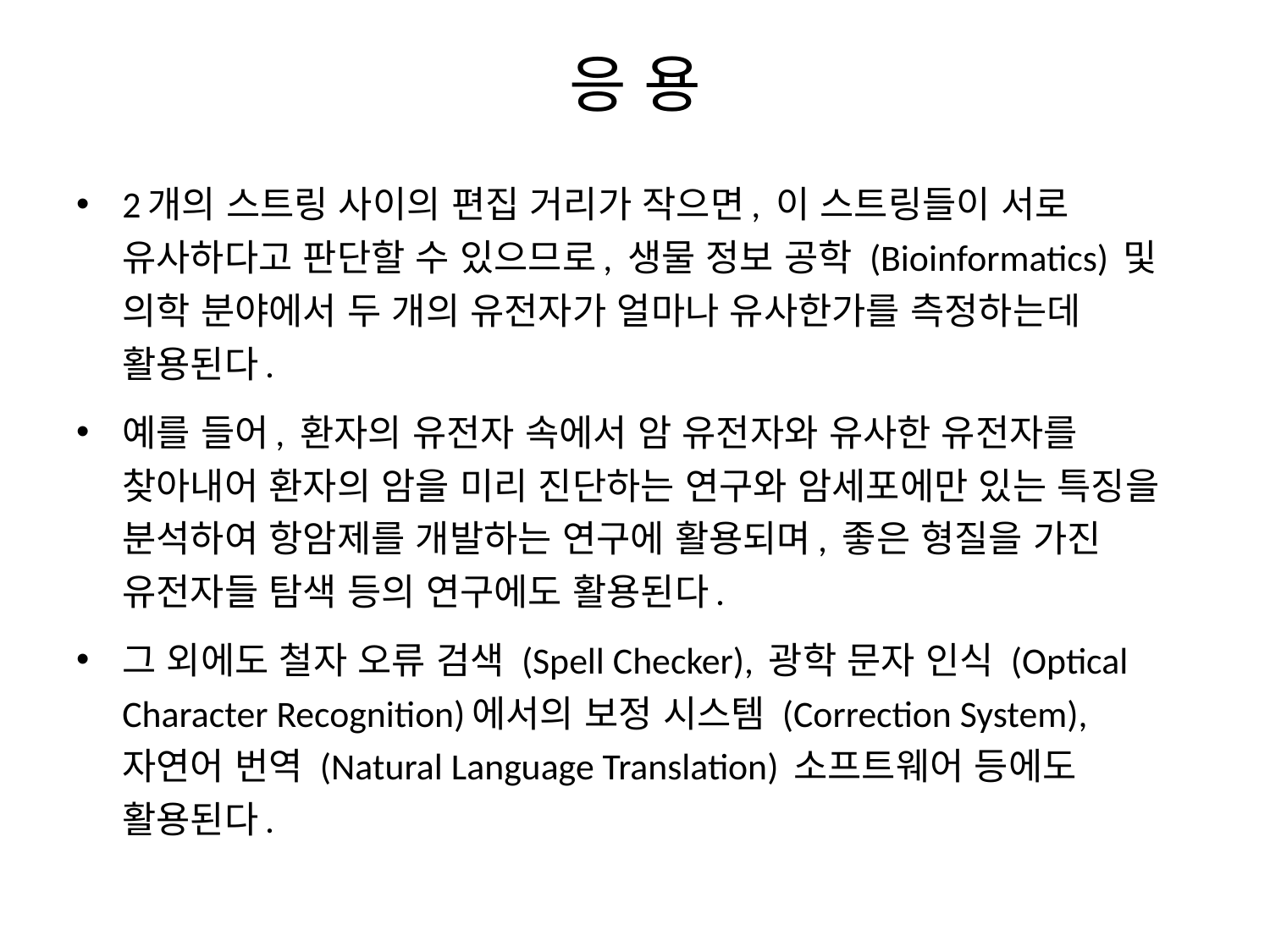

# 응 용
2개의 스트링 사이의 편집 거리가 작으면, 이 스트링들이 서로 유사하다고 판단할 수 있으므로, 생물 정보 공학 (Bioinformatics) 및 의학 분야에서 두 개의 유전자가 얼마나 유사한가를 측정하는데 활용된다.
예를 들어, 환자의 유전자 속에서 암 유전자와 유사한 유전자를 찾아내어 환자의 암을 미리 진단하는 연구와 암세포에만 있는 특징을 분석하여 항암제를 개발하는 연구에 활용되며, 좋은 형질을 가진 유전자들 탐색 등의 연구에도 활용된다.
그 외에도 철자 오류 검색 (Spell Checker), 광학 문자 인식 (Optical Character Recognition)에서의 보정 시스템 (Correction System), 자연어 번역 (Natural Language Translation) 소프트웨어 등에도 활용된다.